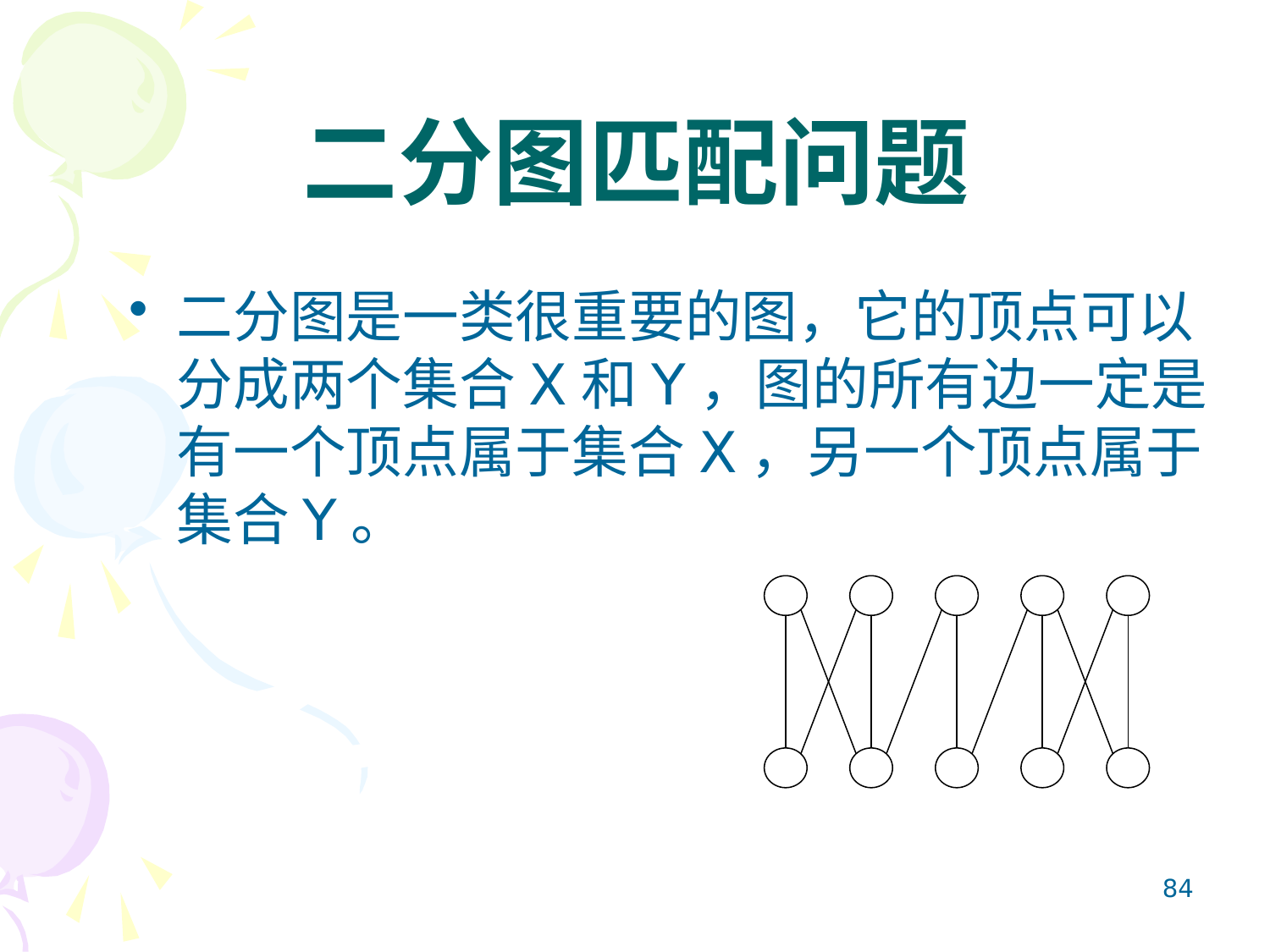

# 二分图匹配问题
二分图是一类很重要的图，它的顶点可以分成两个集合X和Y，图的所有边一定是有一个顶点属于集合X，另一个顶点属于集合Y。

84